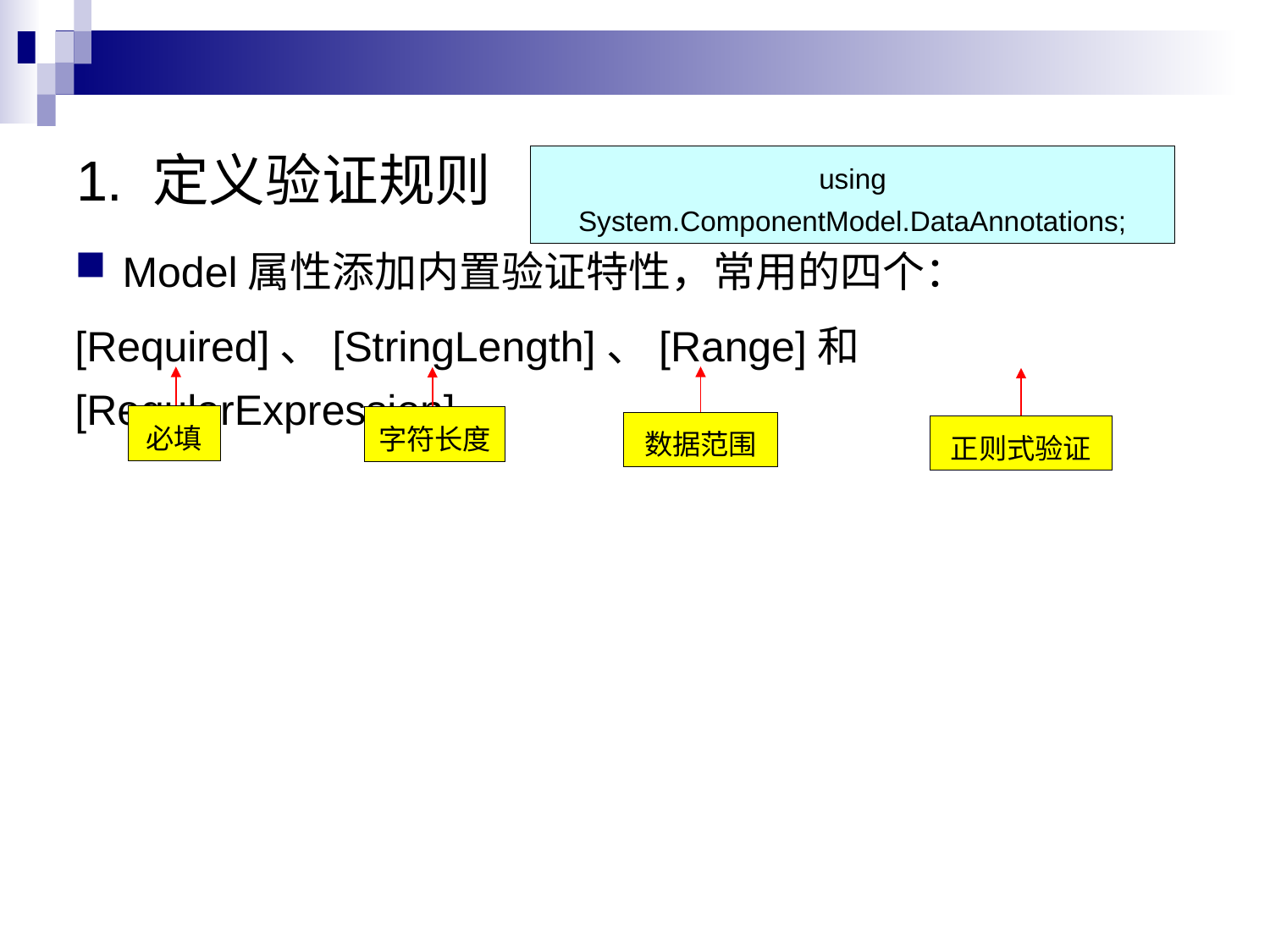

1. 定义验证规则
using System.ComponentModel.DataAnnotations;
Model属性添加内置验证特性，常用的四个：
[Required]、[StringLength]、[Range]和 [RegularExpression]
必填
字符长度
数据范围
正则式验证